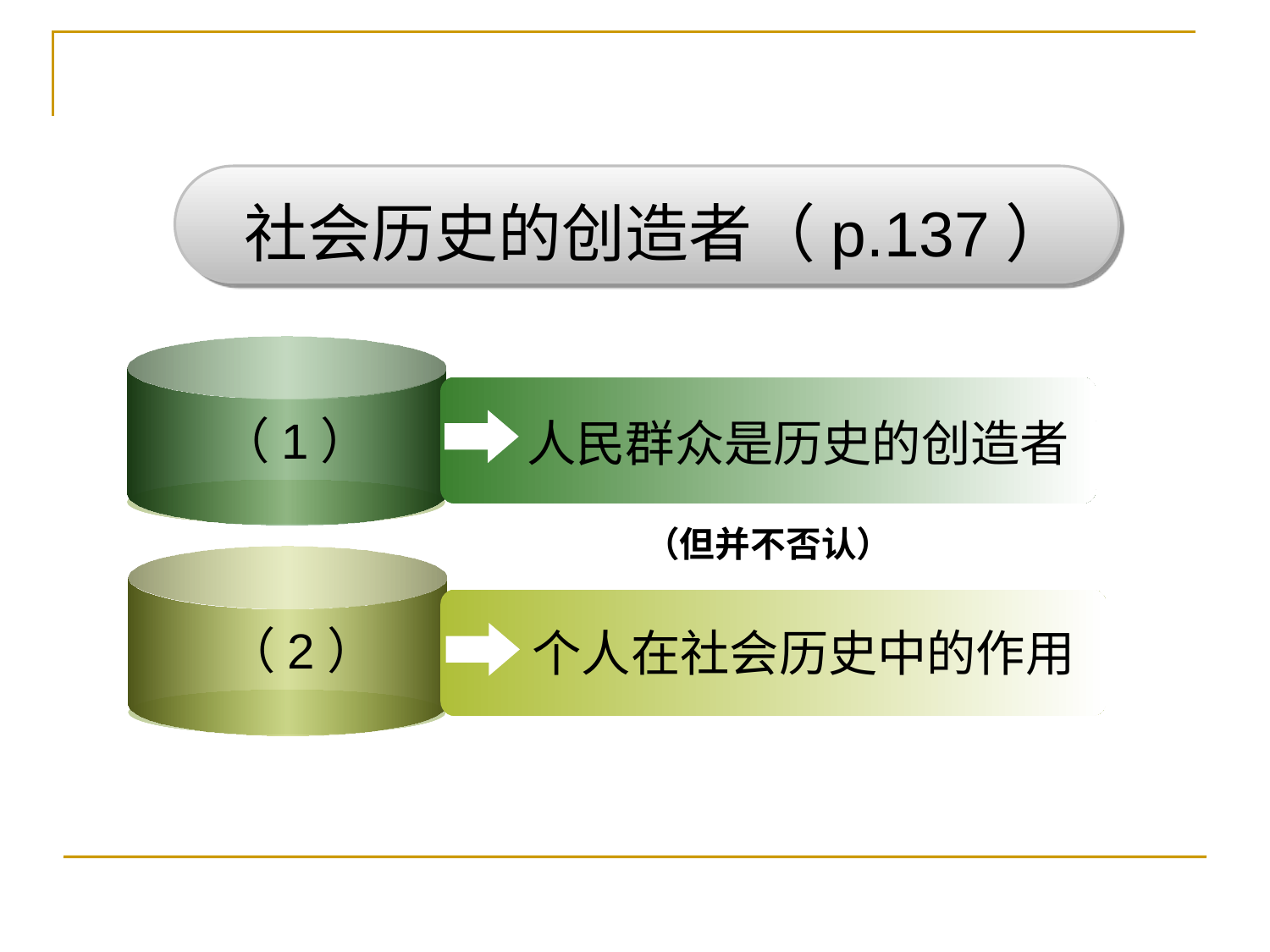

社会历史的创造者（p.137）

 （1）
人民群众是历史的创造者

（但并不否认）

  （2）
个人在社会历史中的作用